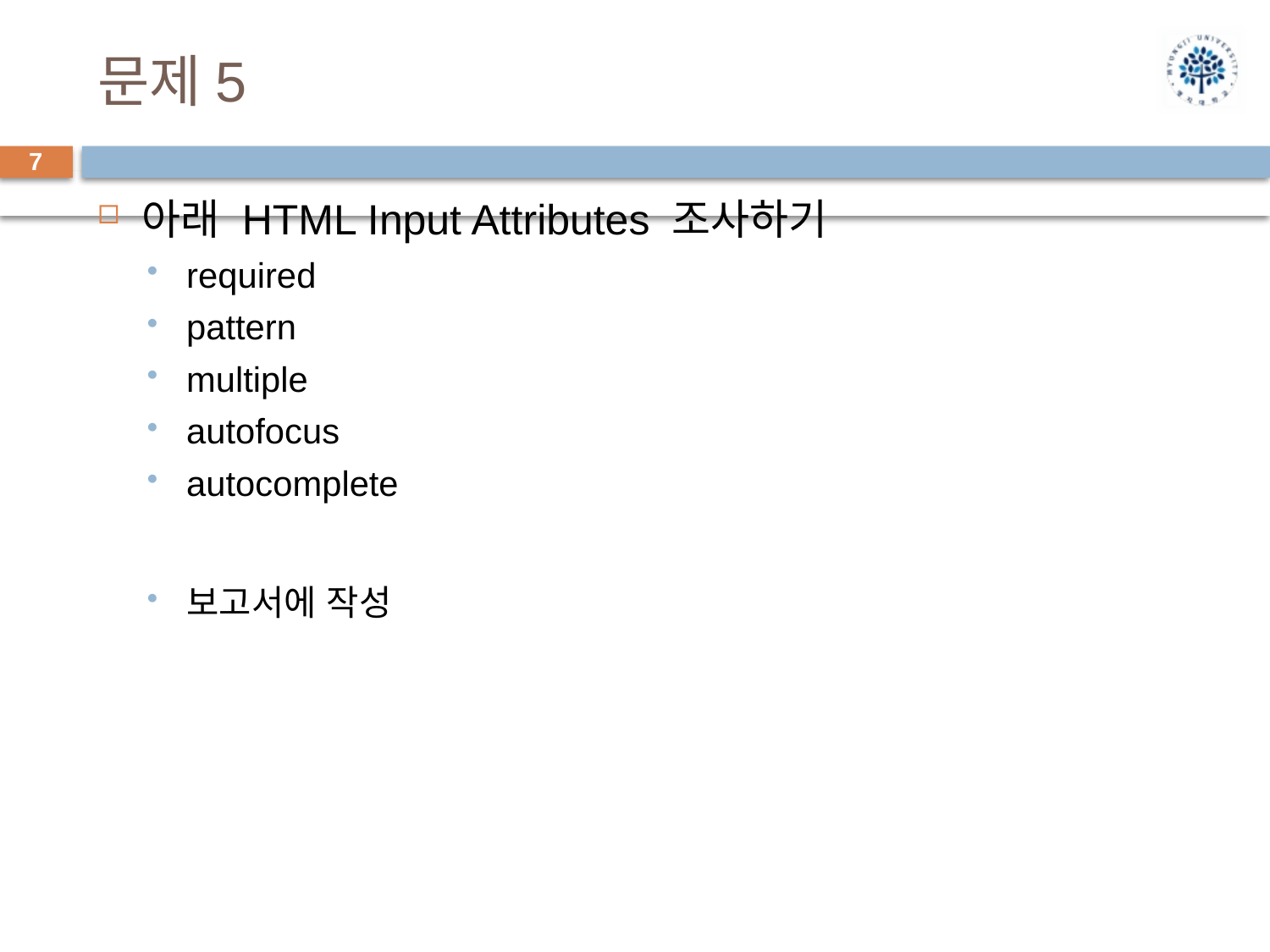

# 문제5
7
아래 HTML Input Attributes 조사하기
required
pattern
multiple
autofocus
autocomplete

보고서에 작성